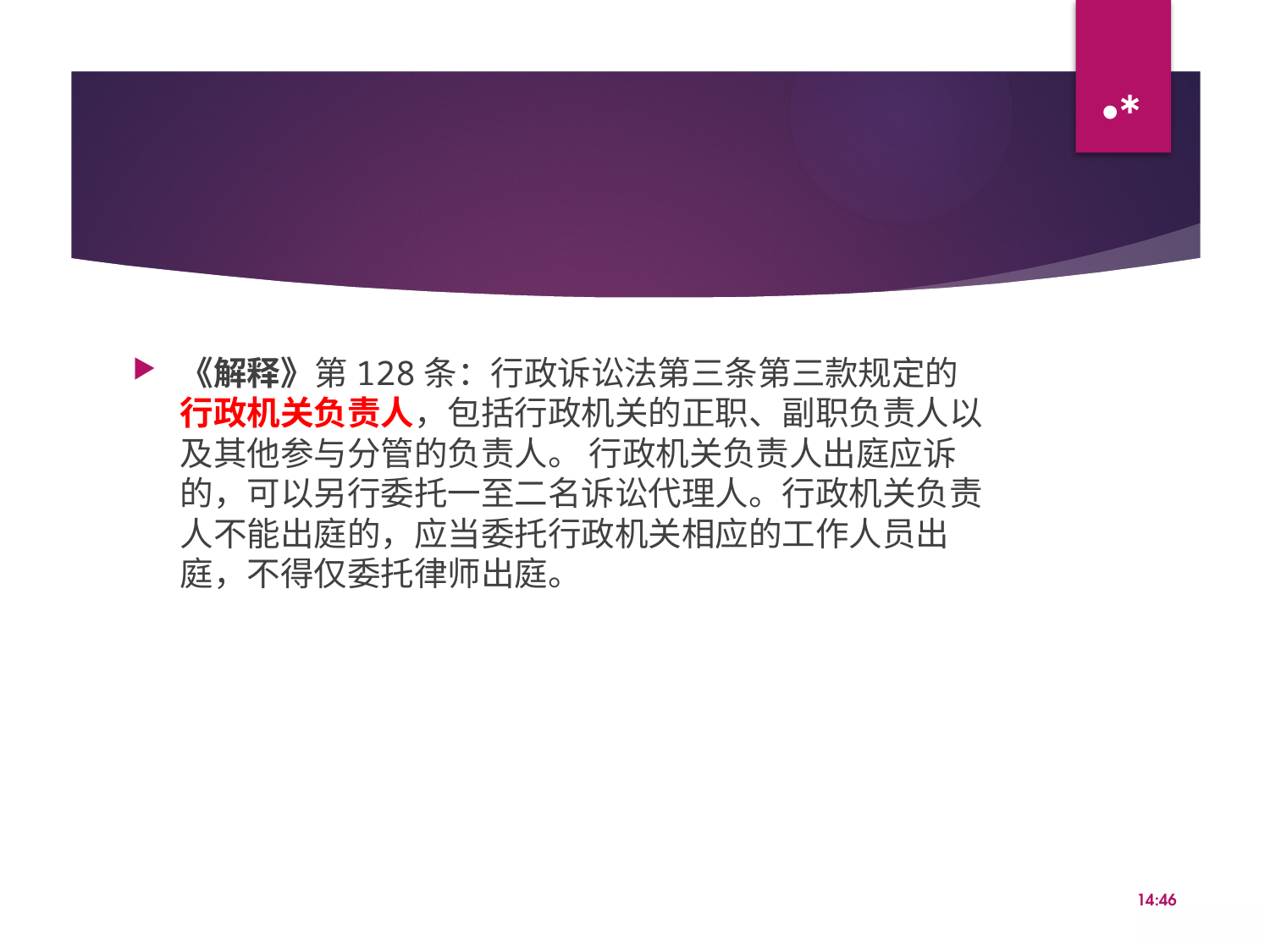

*
#
《解释》第128条：行政诉讼法第三条第三款规定的行政机关负责人，包括行政机关的正职、副职负责人以及其他参与分管的负责人。 行政机关负责人出庭应诉的，可以另行委托一至二名诉讼代理人。行政机关负责人不能出庭的，应当委托行政机关相应的工作人员出庭，不得仅委托律师出庭。

14:46